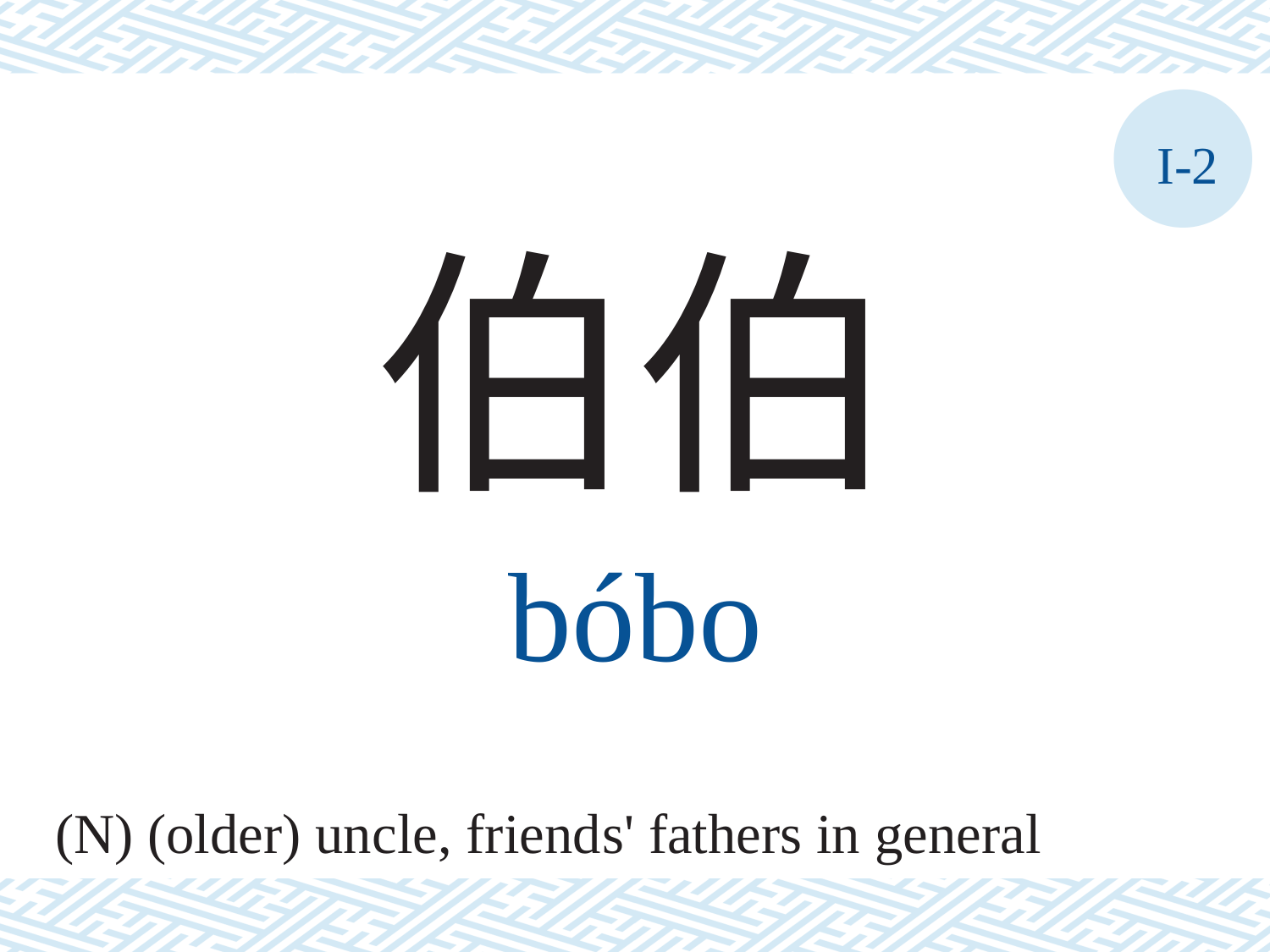

I-2
伯伯
bóbo
(N) (older) uncle, friends' fathers in general